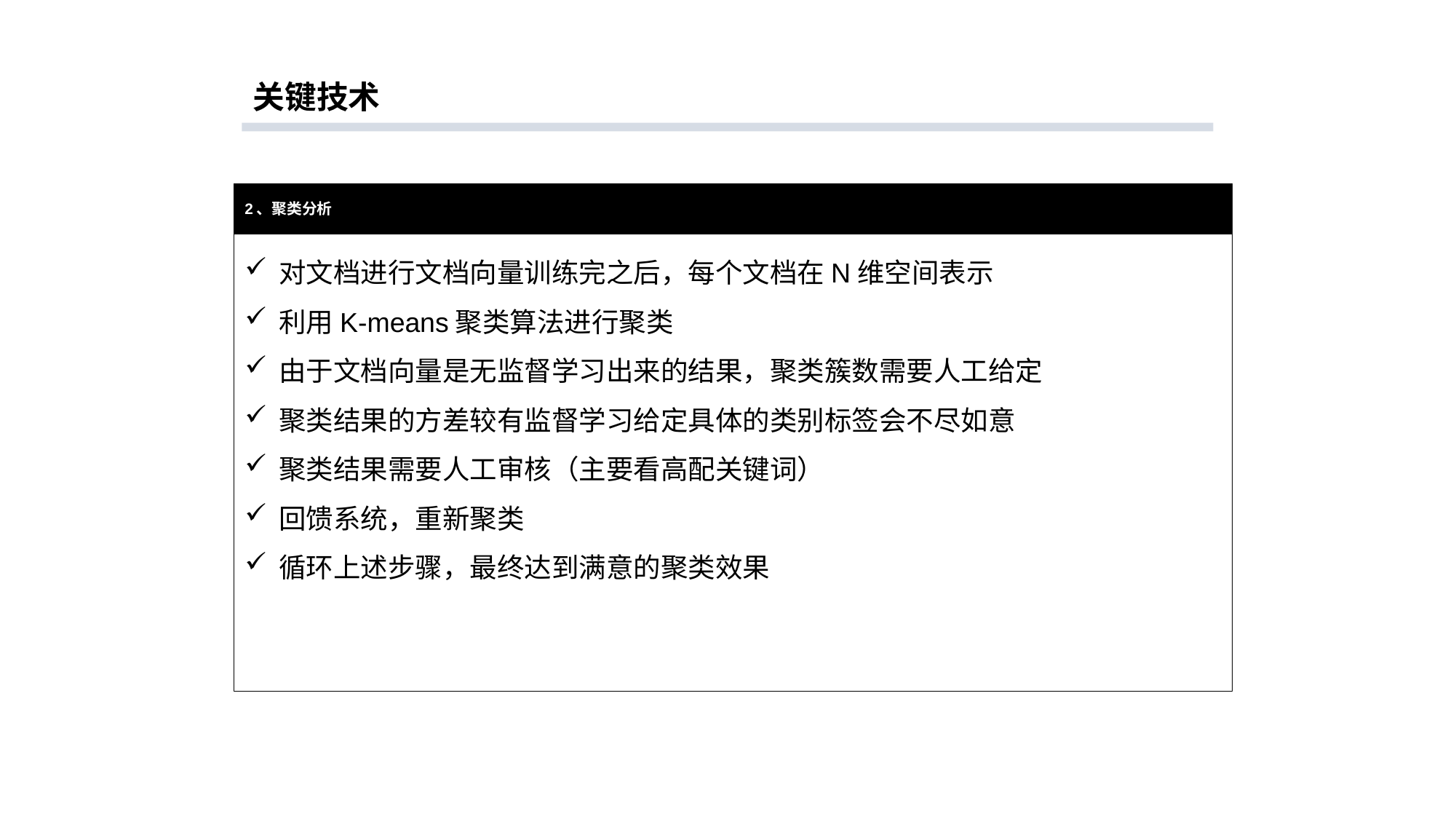

关键技术

2、聚类分析
对文档进行文档向量训练完之后，每个文档在N维空间表示
利用K-means聚类算法进行聚类
由于文档向量是无监督学习出来的结果，聚类簇数需要人工给定
聚类结果的方差较有监督学习给定具体的类别标签会不尽如意
聚类结果需要人工审核（主要看高配关键词）
回馈系统，重新聚类
循环上述步骤，最终达到满意的聚类效果